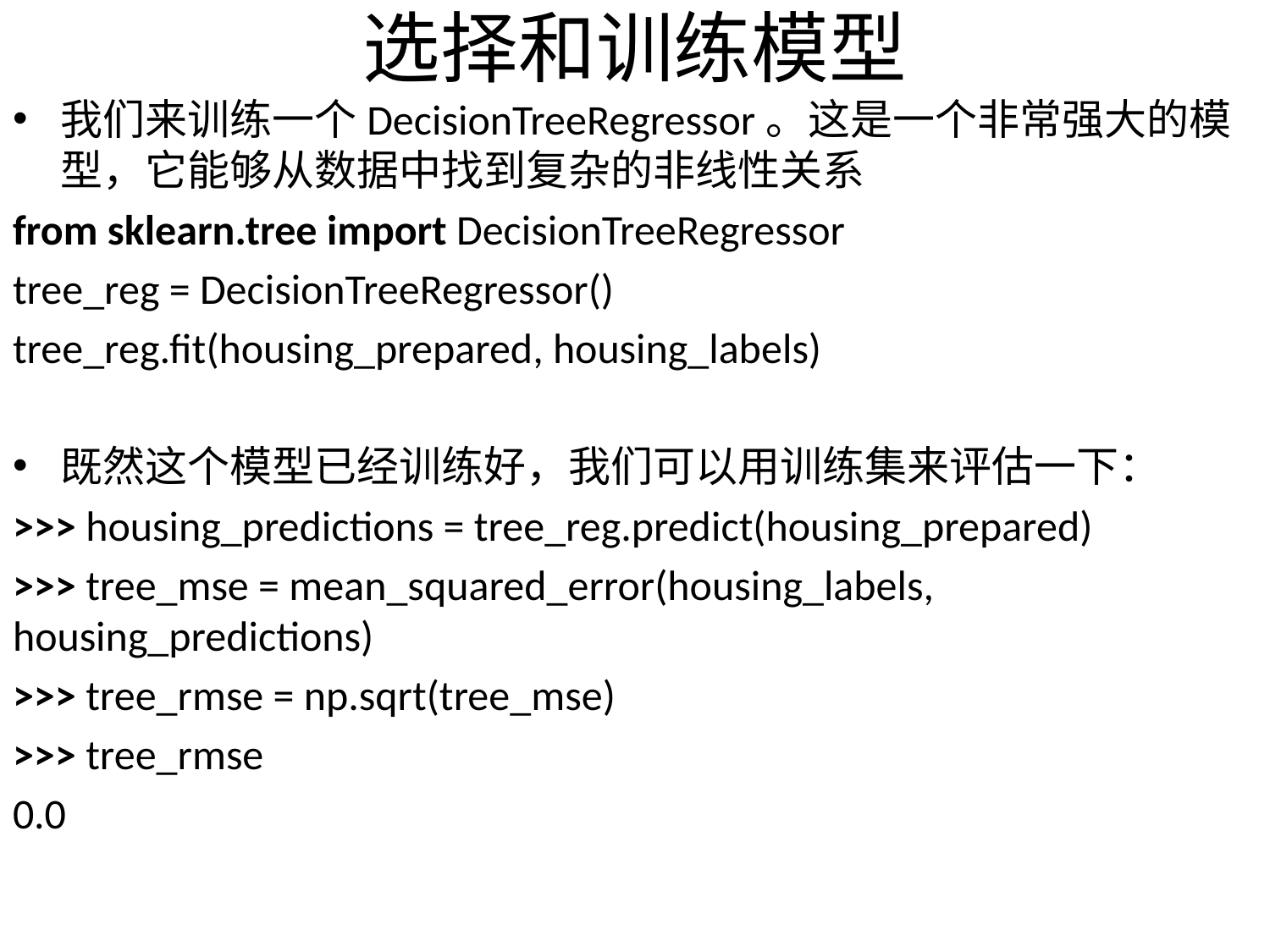

# 选择和训练模型
我们来训练一个DecisionTreeRegressor。这是一个非常强大的模型，它能够从数据中找到复杂的非线性关系
from sklearn.tree import DecisionTreeRegressor
tree_reg = DecisionTreeRegressor()
tree_reg.fit(housing_prepared, housing_labels)

既然这个模型已经训练好，我们可以用训练集来评估一下：
>>> housing_predictions = tree_reg.predict(housing_prepared)
>>> tree_mse = mean_squared_error(housing_labels, housing_predictions)
>>> tree_rmse = np.sqrt(tree_mse)
>>> tree_rmse
0.0